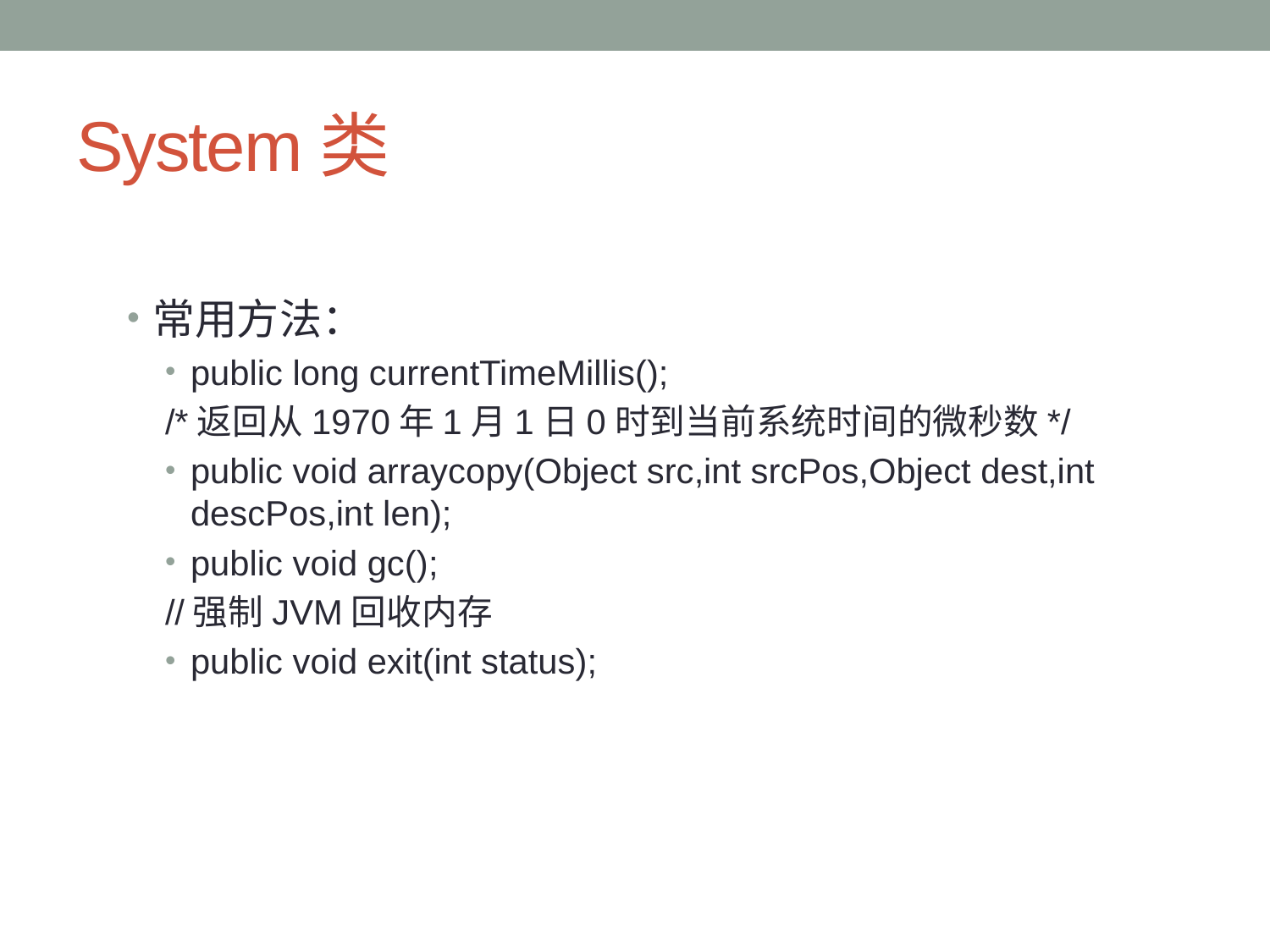

# System类
常用方法：
public long currentTimeMillis();
/*返回从1970年1月1日0时到当前系统时间的微秒数*/
public void arraycopy(Object src,int srcPos,Object dest,int descPos,int len);
public void gc();
//强制JVM回收内存
public void exit(int status);